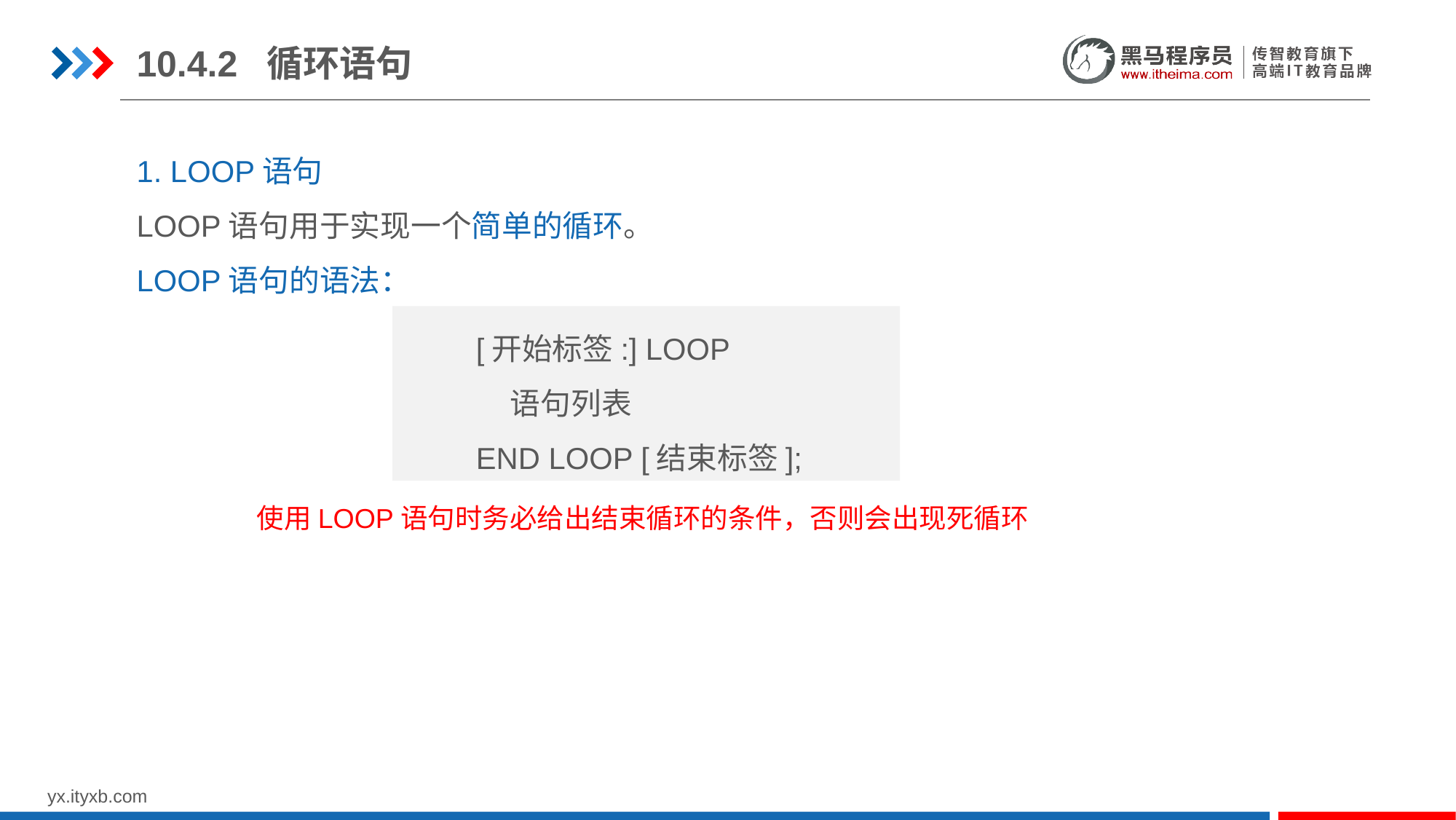

10.4.2  循环语句
1. LOOP语句
LOOP语句用于实现一个简单的循环。
LOOP语句的语法：
[开始标签:] LOOP
    语句列表
END LOOP [结束标签];
使用LOOP语句时务必给出结束循环的条件，否则会出现死循环